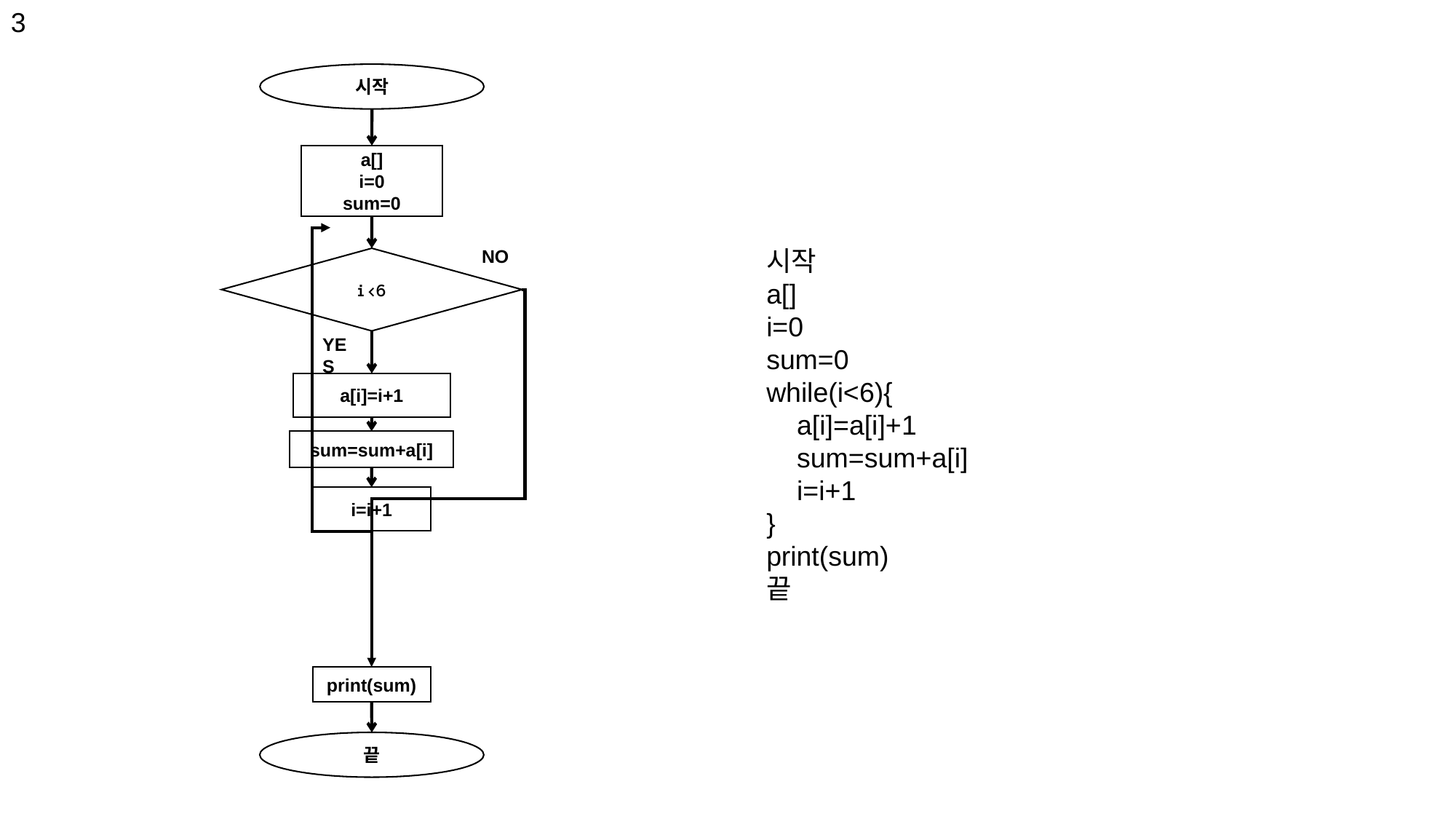

3
시작
a[]
i=0
sum=0
시작
a[]
i=0
sum=0
while(i<6){
    a[i]=a[i]+1
    sum=sum+a[i]
    i=i+1
}
print(sum)
끝
NO
i<6
YES
a[i]=i+1
sum=sum+a[i]
i=i+1
print(sum)
끝